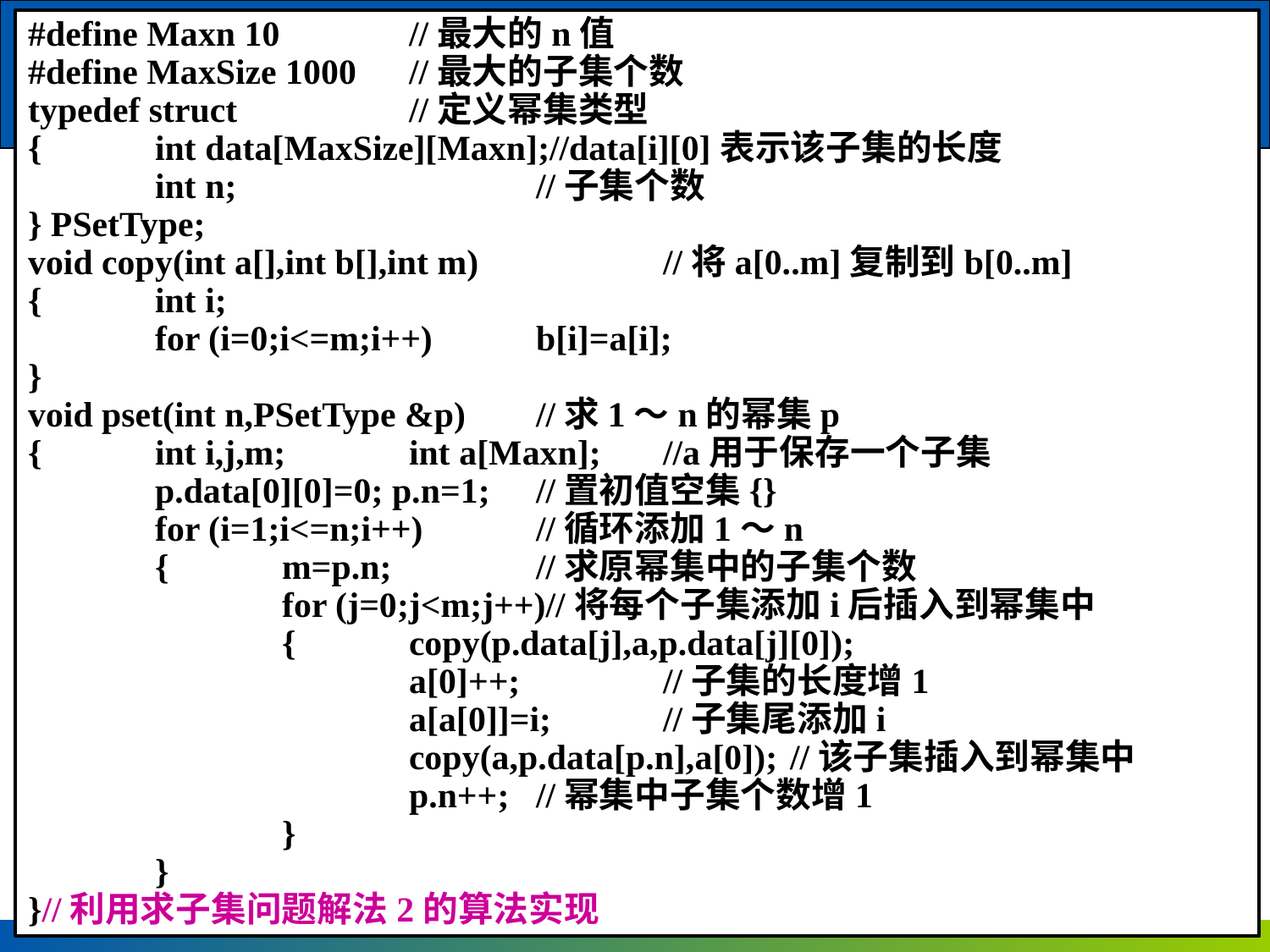

#define Maxn 10		//最大的n值
#define MaxSize 1000	//最大的子集个数
typedef struct		//定义幂集类型
{	int data[MaxSize][Maxn];//data[i][0]表示该子集的长度
	int n;			//子集个数
} PSetType;
void copy(int a[],int b[],int m)		//将a[0..m]复制到b[0..m]
{	int i;
	for (i=0;i<=m;i++)	b[i]=a[i];
}
void pset(int n,PSetType &p)	//求1～n的幂集p
{	int i,j,m;	int a[Maxn];	//a用于保存一个子集
	p.data[0][0]=0; p.n=1;	//置初值空集{}
	for (i=1;i<=n;i++)	//循环添加1～n
	{	m=p.n; 		//求原幂集中的子集个数
		for (j=0;j<m;j++)//将每个子集添加i后插入到幂集中
		{	copy(p.data[j],a,p.data[j][0]);
			a[0]++;		//子集的长度增1
			a[a[0]]=i;	//子集尾添加i
			copy(a,p.data[p.n],a[0]);	//该子集插入到幂集中
			p.n++;	//幂集中子集个数增1
		}
	}
}//利用求子集问题解法2的算法实现